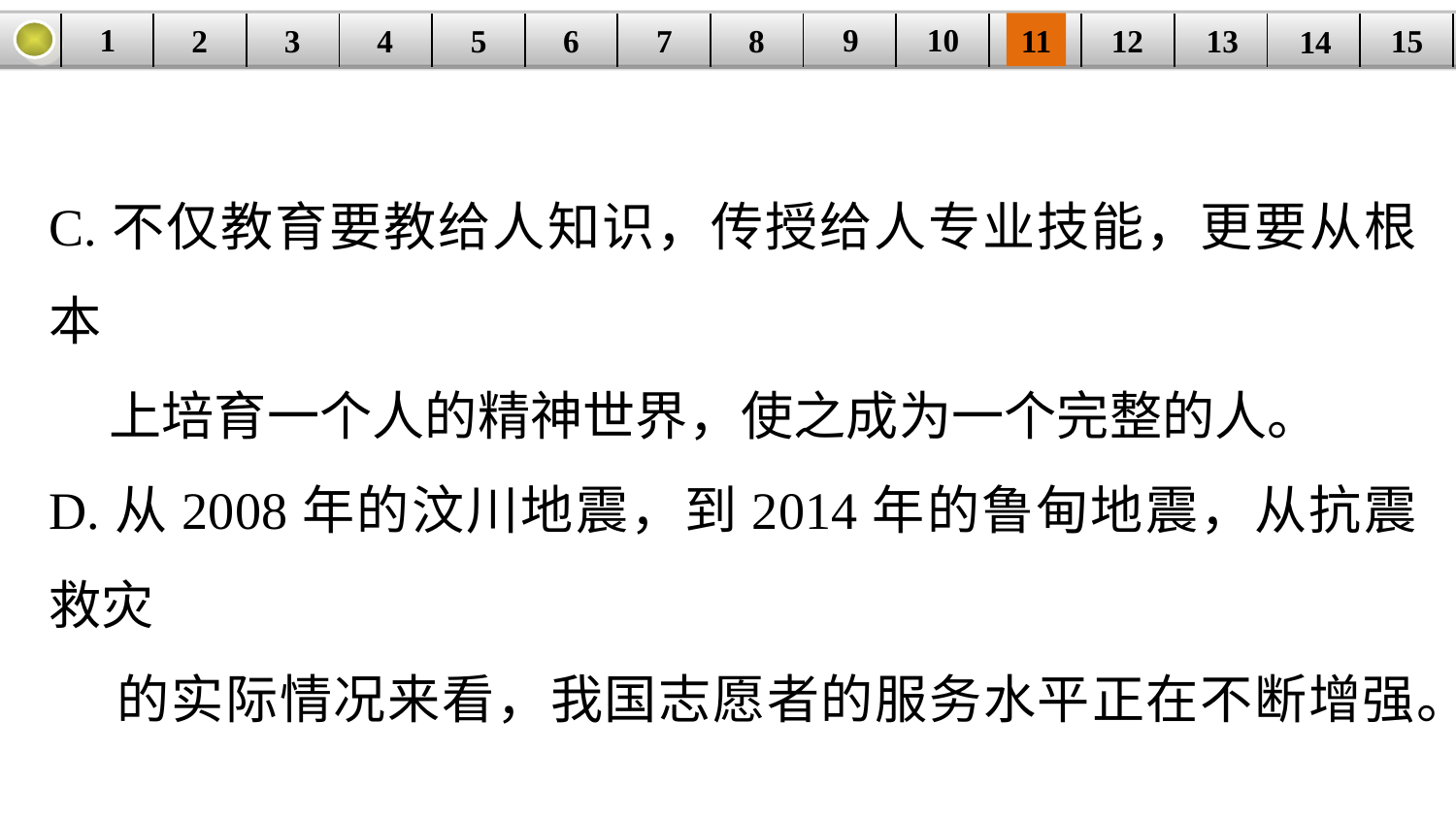

9
10
1
3
4
5
6
8
11
2
12
15
|  |  |  |  |  |  |  |  |  |  |  |  |  |  |  |
| --- | --- | --- | --- | --- | --- | --- | --- | --- | --- | --- | --- | --- | --- | --- |
7
13
14

C.不仅教育要教给人知识，传授给人专业技能，更要从根本
    上培育一个人的精神世界，使之成为一个完整的人。
D.从2008年的汶川地震，到2014年的鲁甸地震，从抗震救灾
    的实际情况来看，我国志愿者的服务水平正在不断增强。